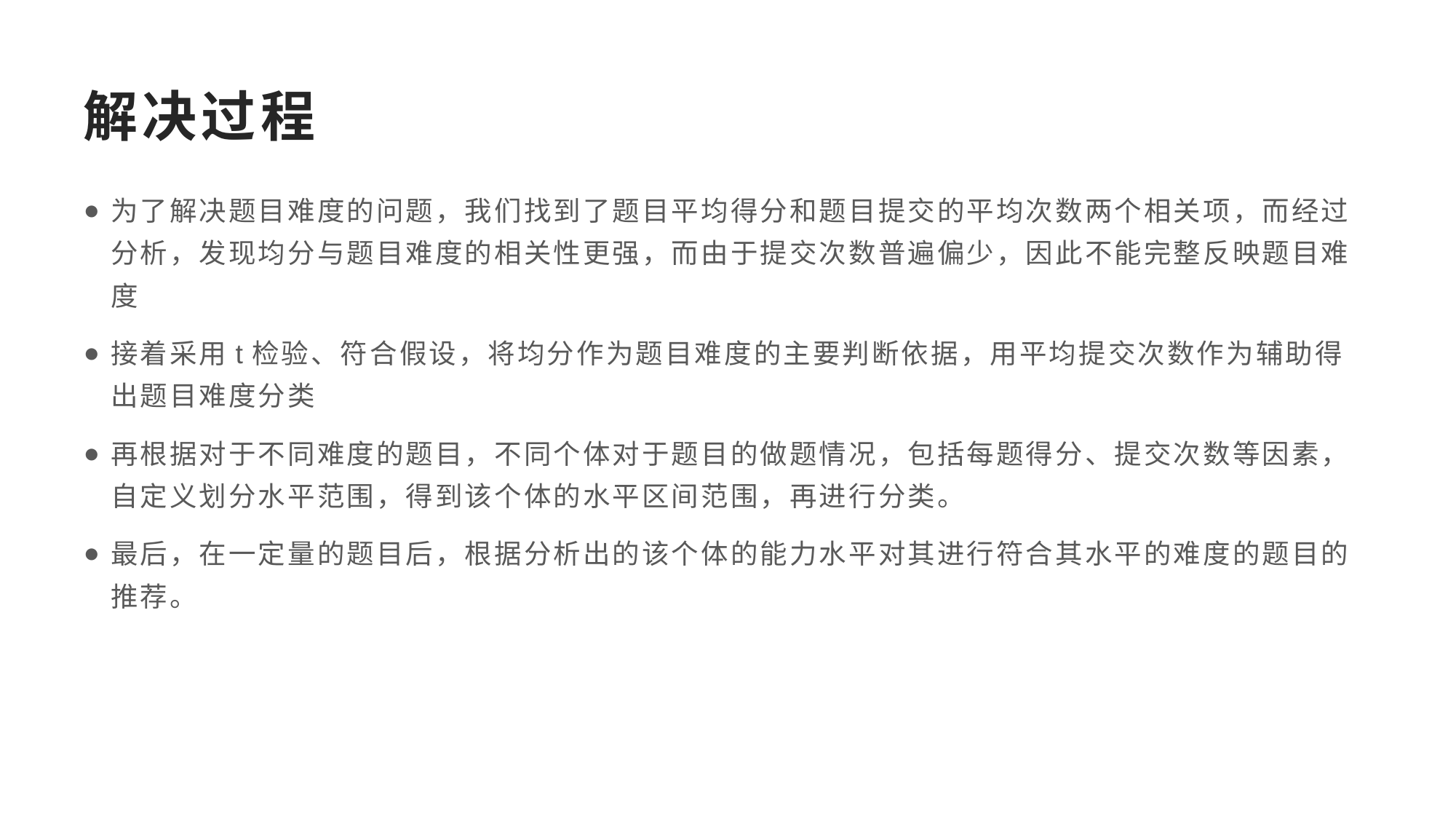

# 解决过程
为了解决题目难度的问题，我们找到了题目平均得分和题目提交的平均次数两个相关项，而经过分析，发现均分与题目难度的相关性更强，而由于提交次数普遍偏少，因此不能完整反映题目难度
接着采用t检验、符合假设，将均分作为题目难度的主要判断依据，用平均提交次数作为辅助得出题目难度分类
再根据对于不同难度的题目，不同个体对于题目的做题情况，包括每题得分、提交次数等因素，自定义划分水平范围，得到该个体的水平区间范围，再进行分类。
最后，在一定量的题目后，根据分析出的该个体的能力水平对其进行符合其水平的难度的题目的推荐。